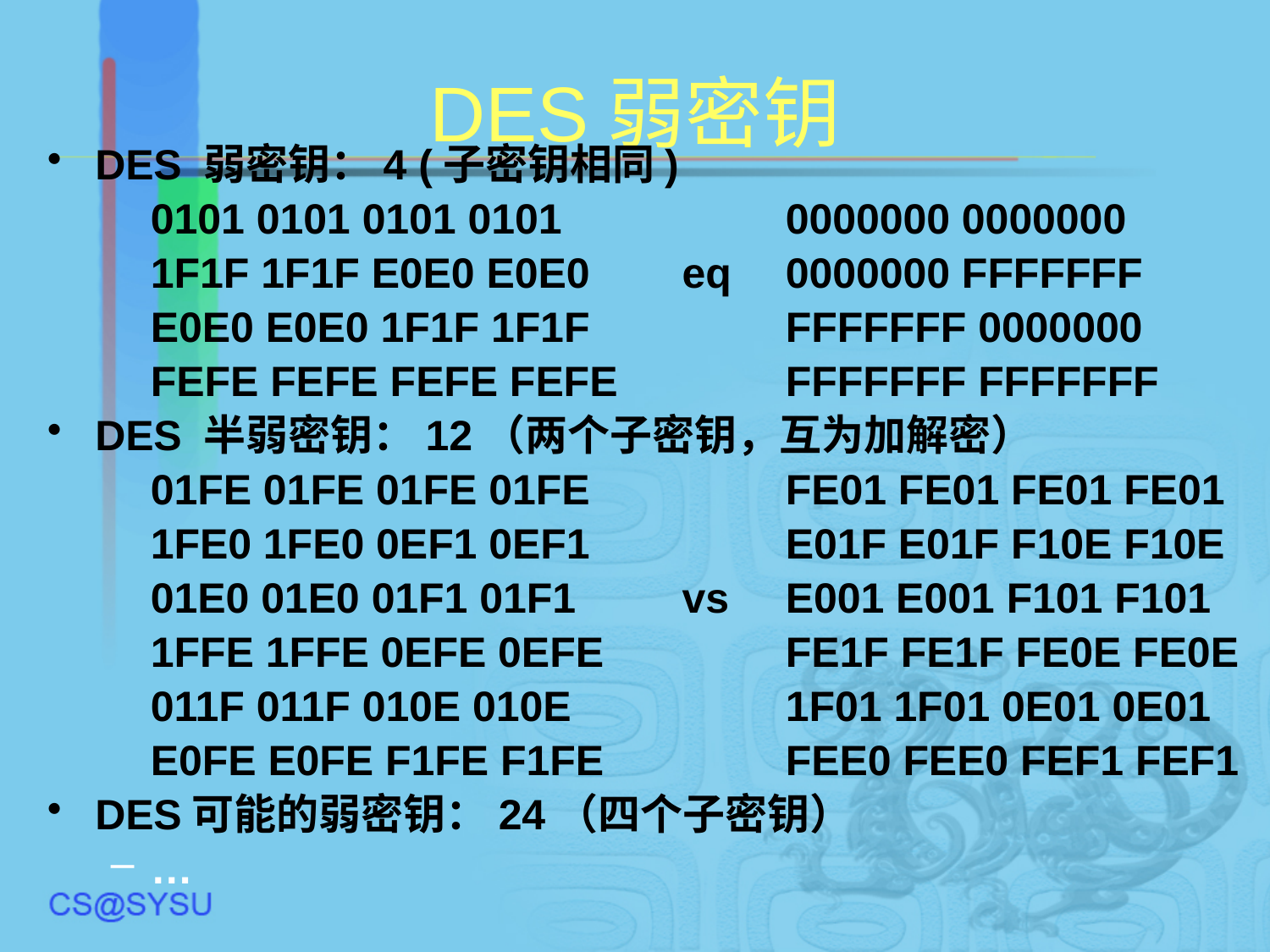

# DES弱密钥
DES 弱密钥：4 (子密钥相同)
	0101 0101 0101 0101		0000000 0000000
	1F1F 1F1F E0E0 E0E0	  eq	0000000 FFFFFFF
	E0E0 E0E0 1F1F 1F1F		FFFFFFF 0000000
	FEFE FEFE FEFE FEFE		FFFFFFF FFFFFFF
DES 半弱密钥：12（两个子密钥，互为加解密）
	01FE 01FE 01FE 01FE		FE01 FE01 FE01 FE01
	1FE0 1FE0 0EF1 0EF1		E01F E01F F10E F10E
	01E0 01E0 01F1 01F1	  vs	E001 E001 F101 F101
	1FFE 1FFE 0EFE 0EFE		FE1F FE1F FE0E FE0E
	011F 011F 010E 010E		1F01 1F01 0E01 0E01
	E0FE E0FE F1FE F1FE		FEE0 FEE0 FEF1 FEF1
DES可能的弱密钥：24（四个子密钥）
…